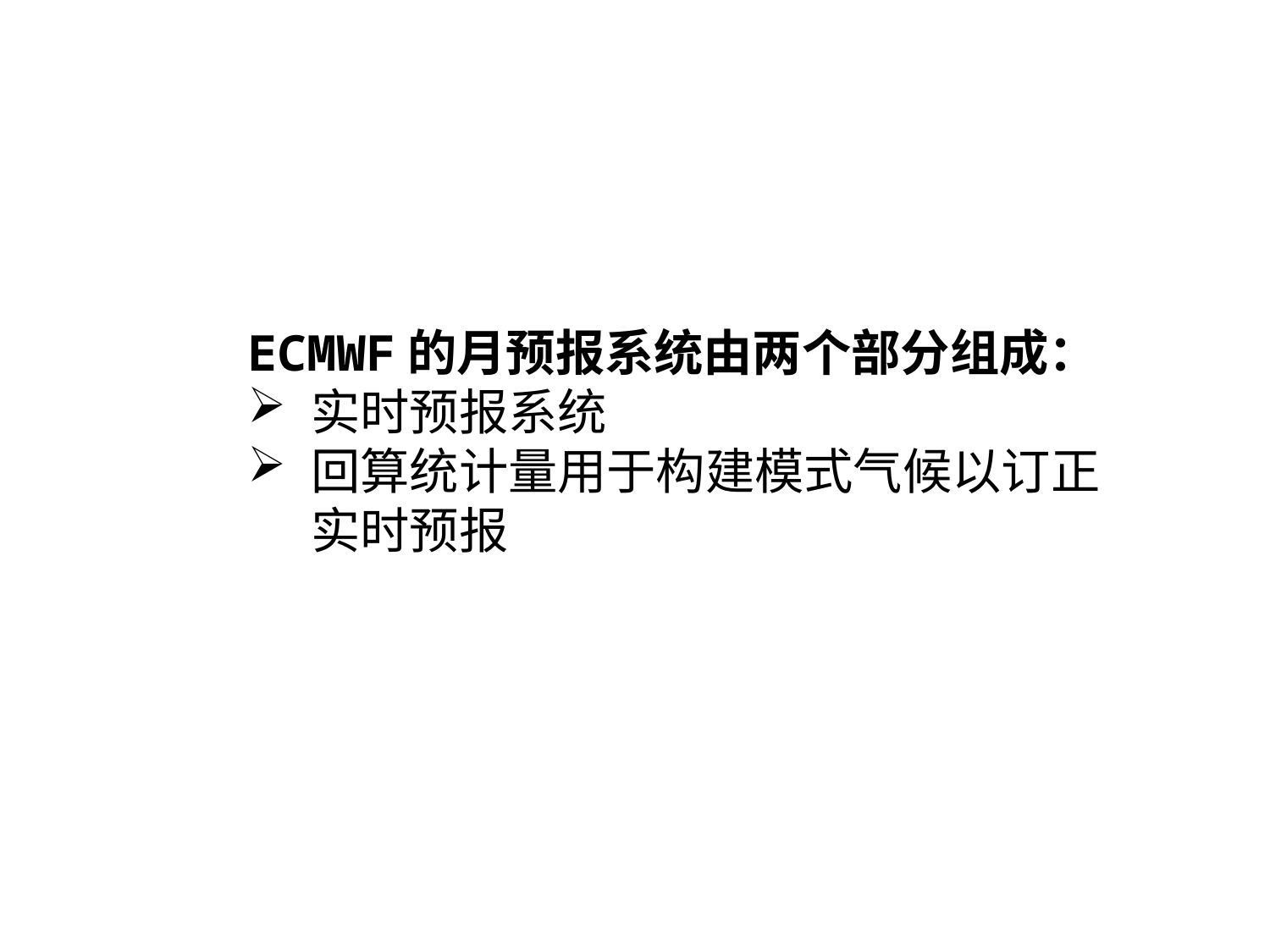

ECMWF的月预报系统由两个部分组成：
实时预报系统
回算统计量用于构建模式气候以订正实时预报